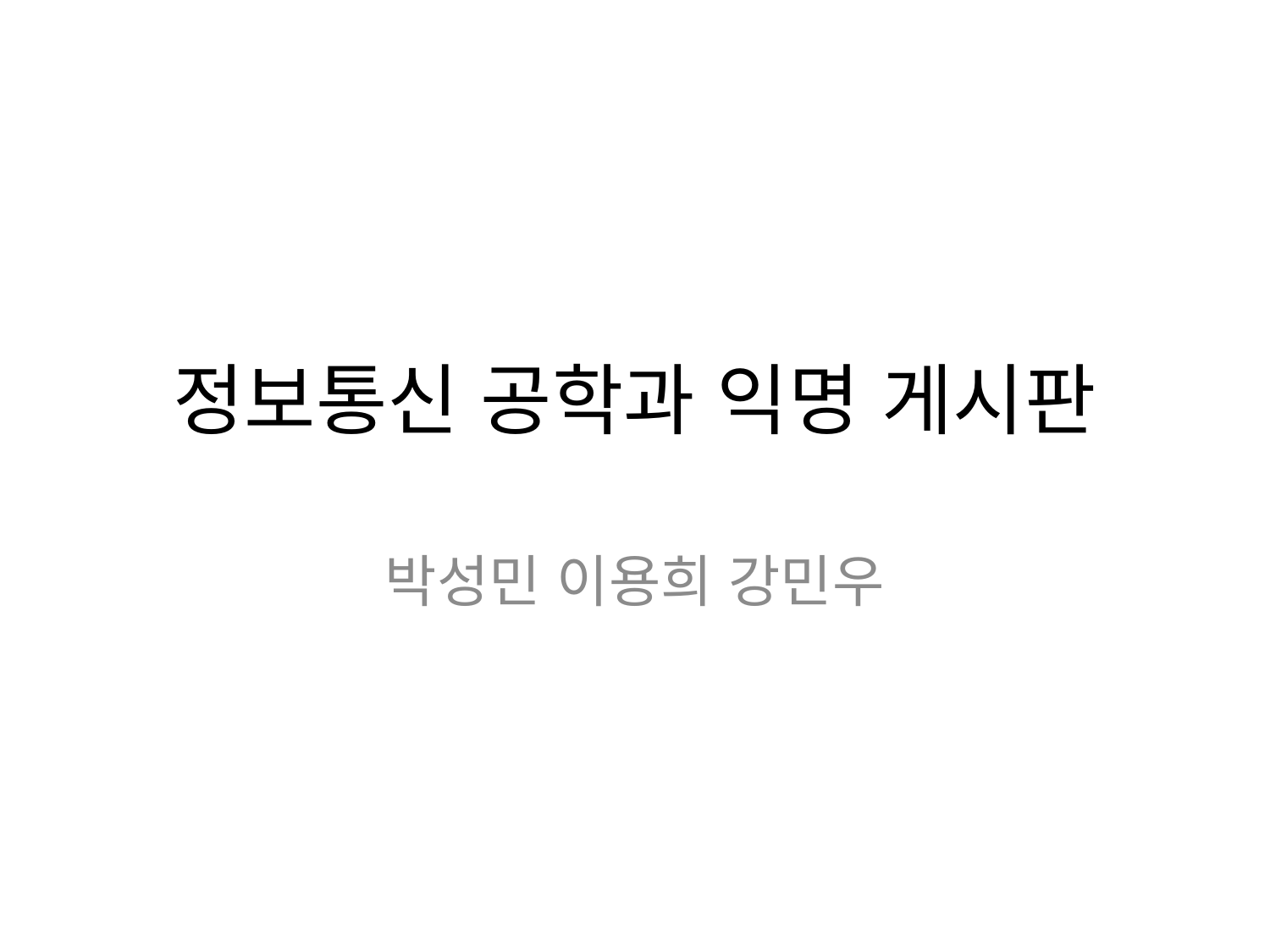

# 정보통신 공학과 익명 게시판
박성민 이용희 강민우